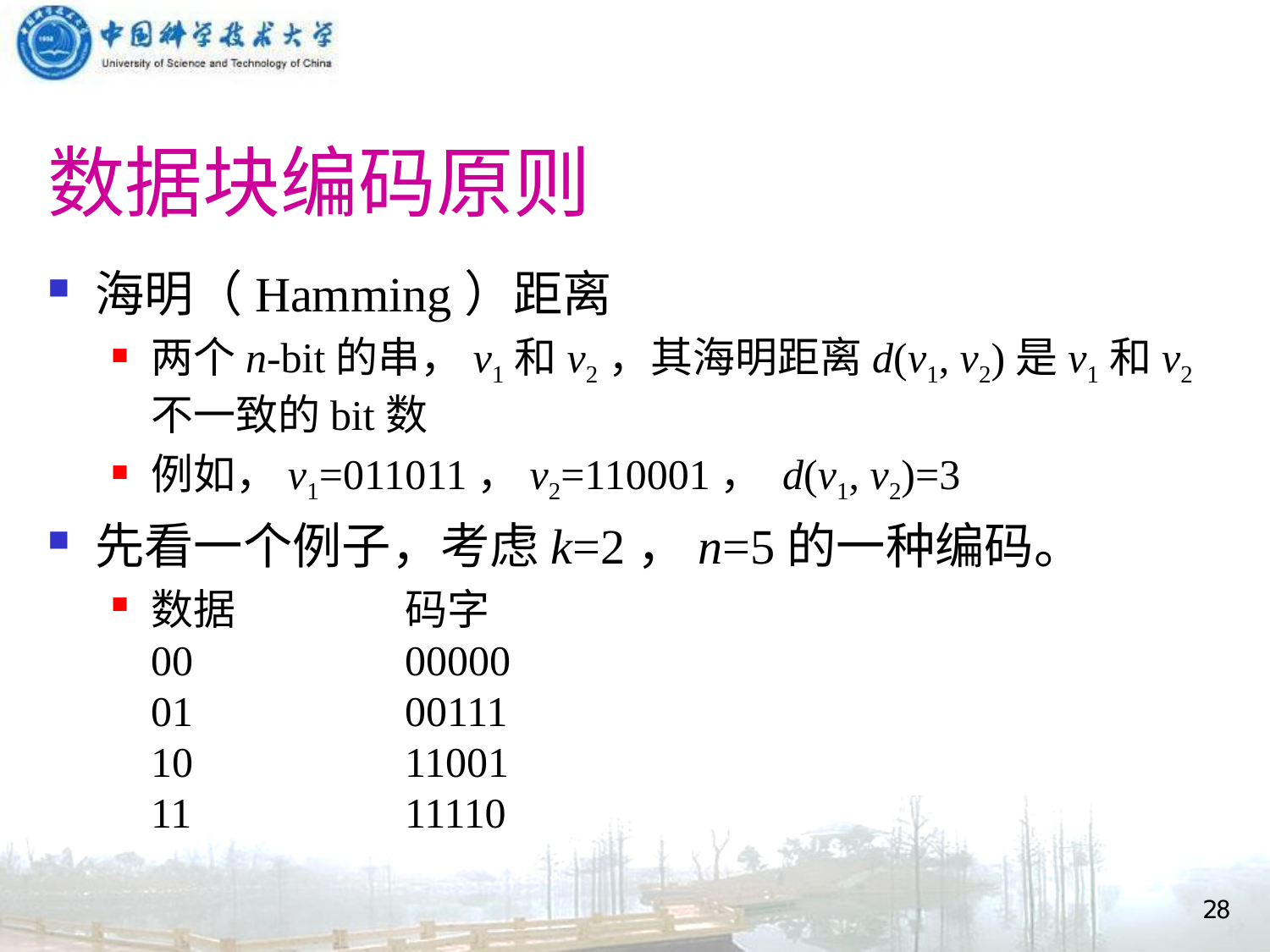

# 数据块编码原则
海明（Hamming）距离
两个n-bit的串，v1和v2，其海明距离d(v1, v2)是v1和v2不一致的bit数
例如，v1=011011，v2=110001， d(v1, v2)=3
先看一个例子，考虑k=2，n=5的一种编码。
数据		码字
00		00000
01		00111
10		11001
11		11110
28